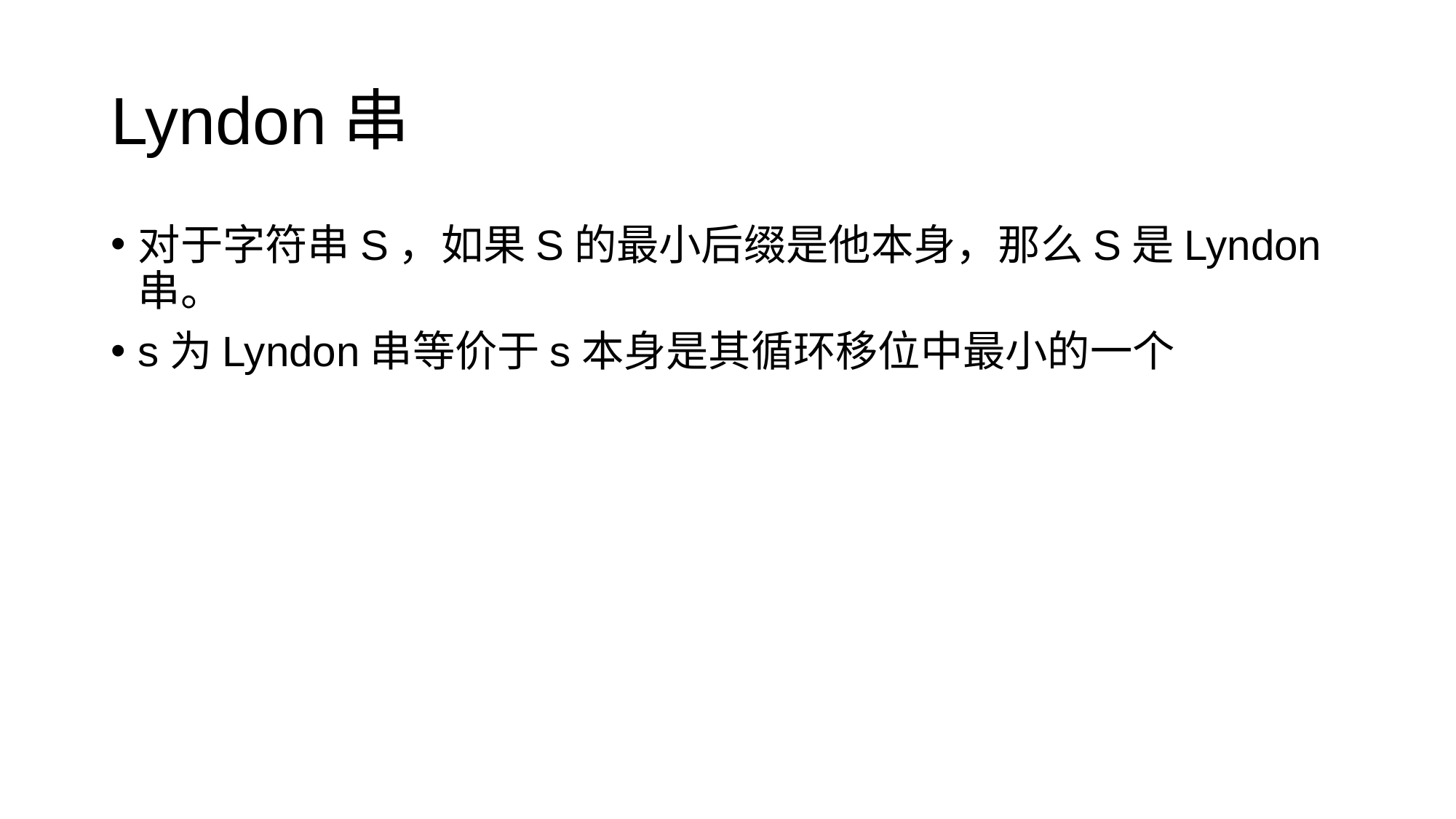

# Lyndon串
对于字符串S，如果S的最小后缀是他本身，那么S是Lyndon串。
s为Lyndon串等价于s本身是其循环移位中最小的一个